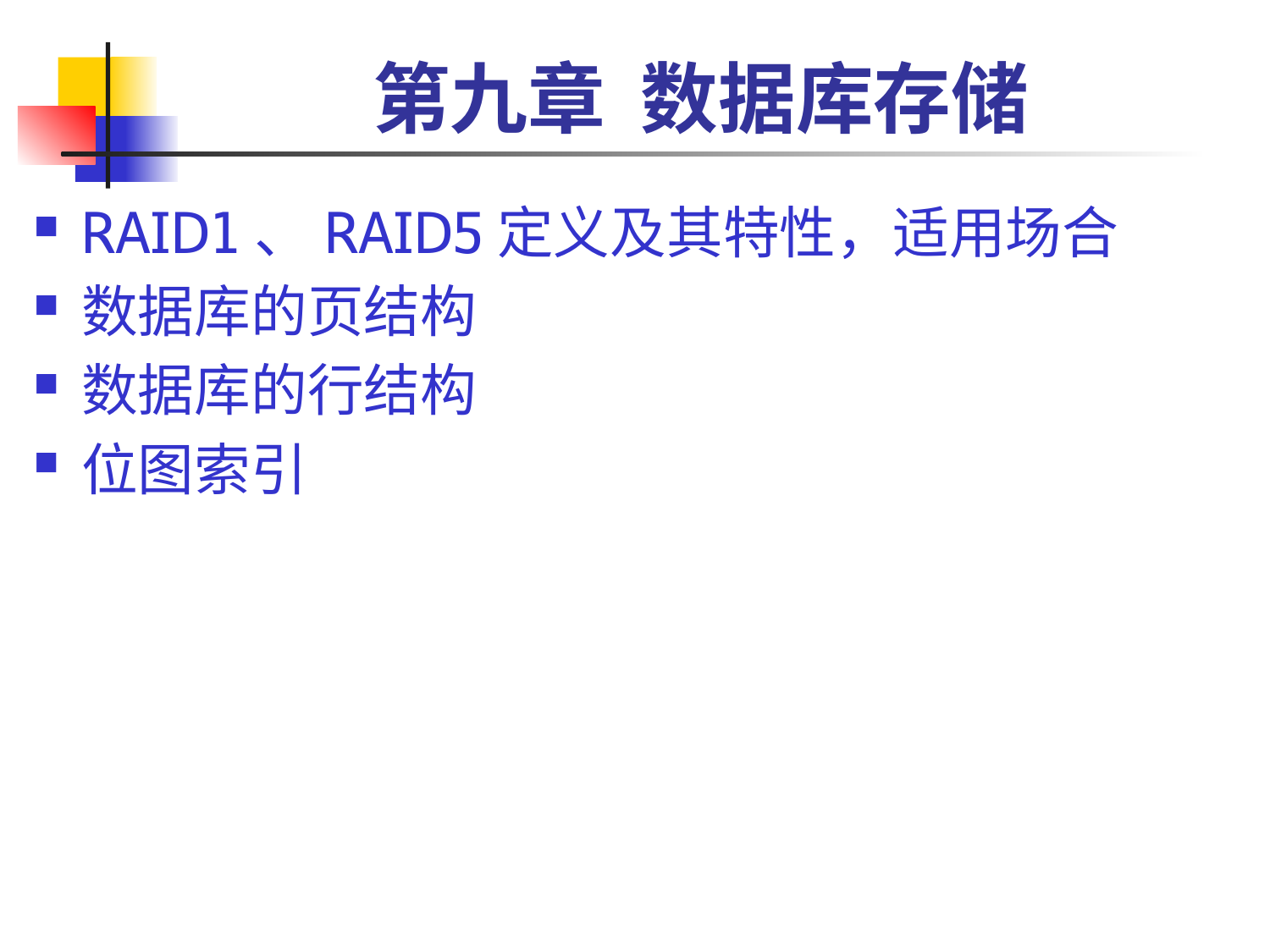

# 第九章  数据库存储
RAID1、RAID5定义及其特性，适用场合
数据库的页结构
数据库的行结构
位图索引